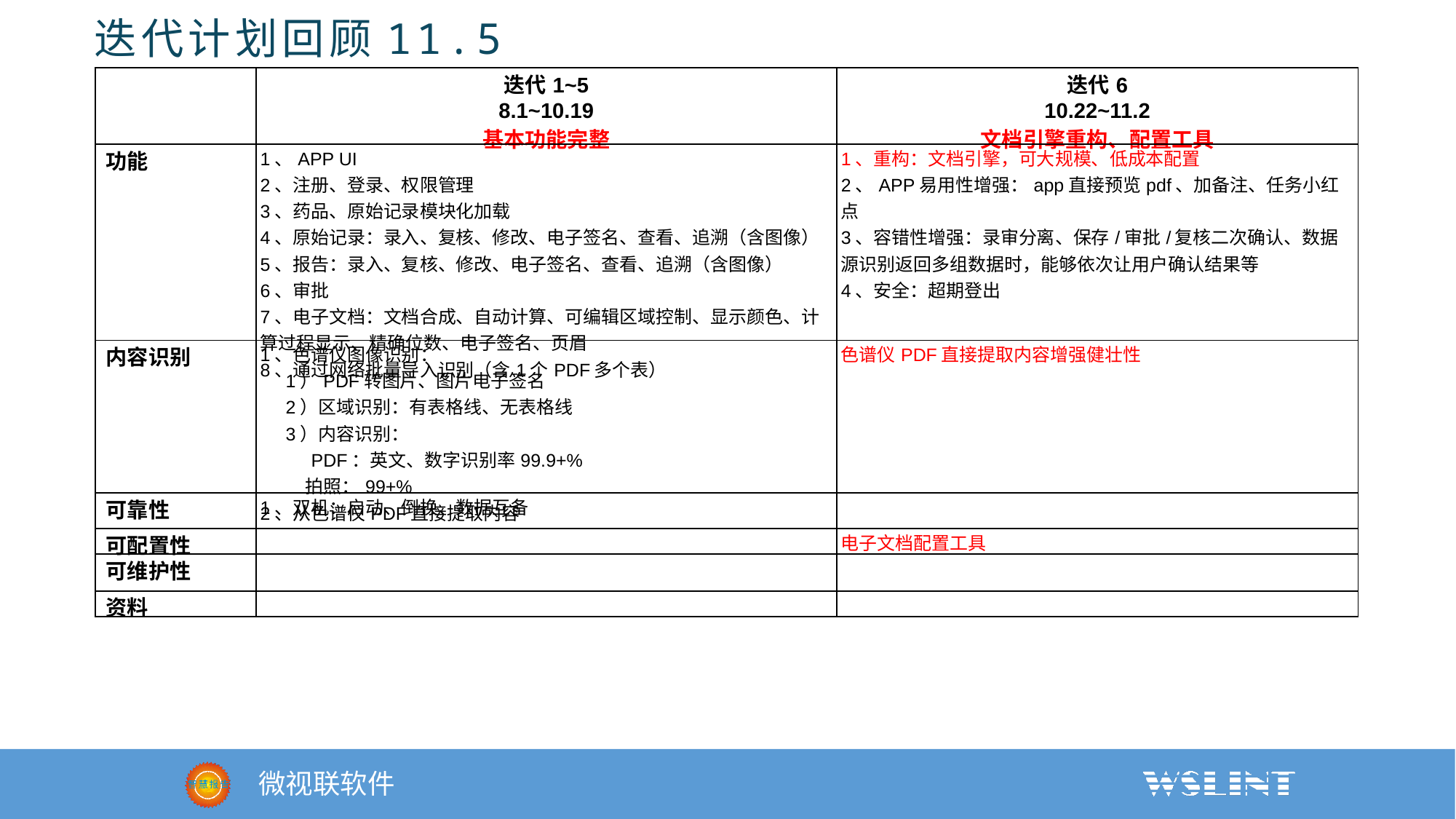

迭代计划回顾11.5
|  | 迭代1~5 8.1~10.19 基本功能完整 | 迭代6 10.22~11.2 文档引擎重构、配置工具 |
| --- | --- | --- |
| 功能 | 1、APP UI 2、注册、登录、权限管理 3、药品、原始记录模块化加载 4、原始记录：录入、复核、修改、电子签名、查看、追溯（含图像） 5、报告：录入、复核、修改、电子签名、查看、追溯（含图像） 6、审批 7、电子文档：文档合成、自动计算、可编辑区域控制、显示颜色、计算过程显示、精确位数、电子签名、页眉 8、通过网络批量导入识别（含1个PDF多个表） | 1、重构：文档引擎，可大规模、低成本配置 2、APP易用性增强：app直接预览pdf、加备注、任务小红点 3、容错性增强：录审分离、保存/审批/复核二次确认、数据源识别返回多组数据时，能够依次让用户确认结果等 4、安全：超期登出 |
| 内容识别 | 1、色谱仪图像识别： 1）PDF转图片、图片电子签名 2）区域识别：有表格线、无表格线 3）内容识别： PDF：英文、数字识别率99.9+% 拍照：99+% 2、从色谱仪PDF直接提取内容 | 色谱仪PDF直接提取内容增强健壮性 |
| 可靠性 | 1、双机：启动、倒换、数据互备 |  |
| 可配置性 |  | 电子文档配置工具 |
| 可维护性 |  |  |
| 资料 |  |  |